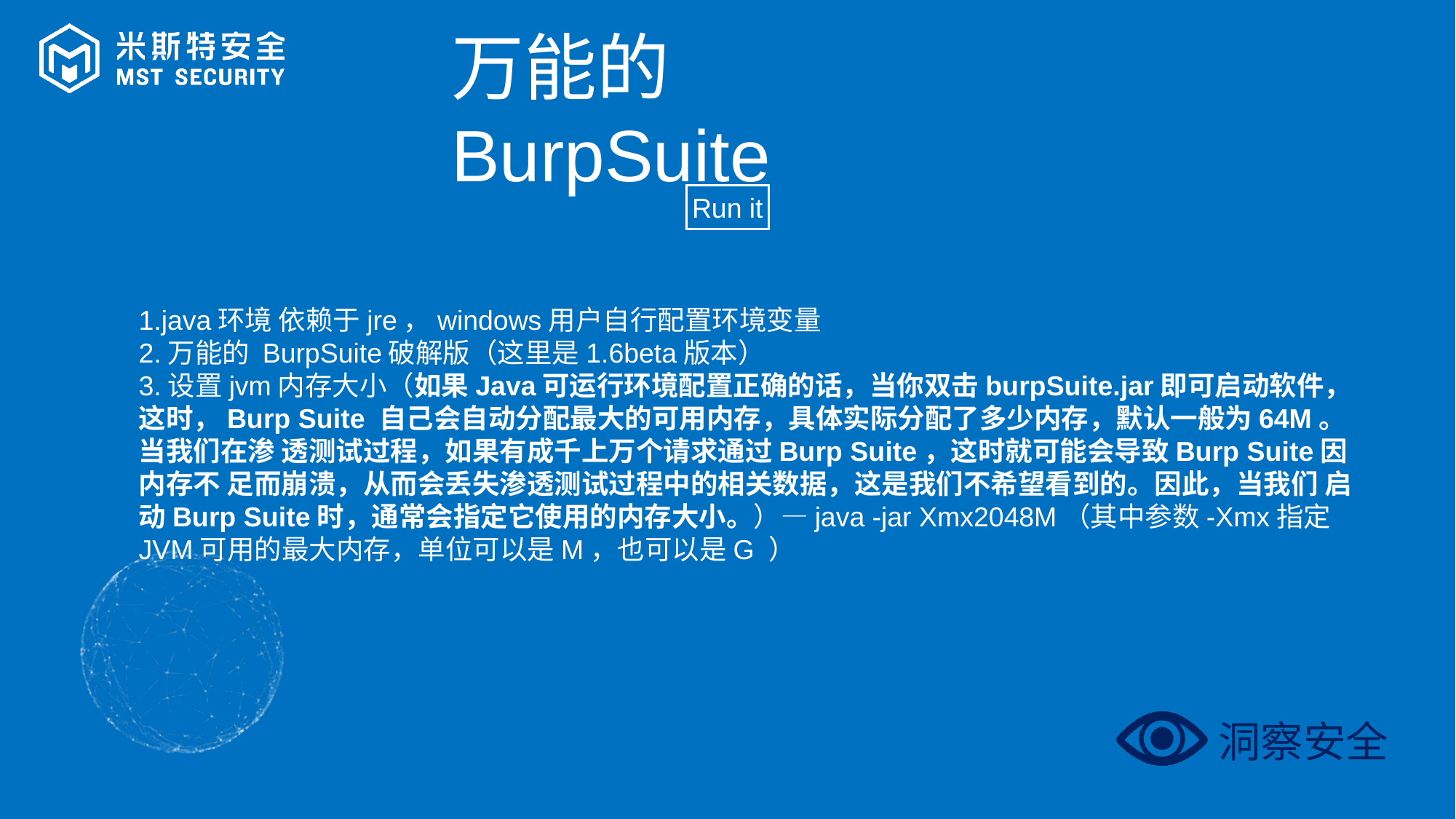

万能的BurpSuite
Run it
1.java环境 依赖于jre，windows用户自行配置环境变量
2.万能的 BurpSuite破解版（这里是1.6beta版本）
3.设置jvm内存大小（如果Java可运行环境配置正确的话，当你双击burpSuite.jar即可启动软件，这时，Burp Suite 自己会自动分配最大的可用内存，具体实际分配了多少内存，默认一般为64M。当我们在渗 透测试过程，如果有成千上万个请求通过Burp Suite，这时就可能会导致Burp Suite因内存不 足而崩溃，从而会丢失渗透测试过程中的相关数据，这是我们不希望看到的。因此，当我们 启动Burp Suite时，通常会指定它使用的内存大小。）—java -jar Xmx2048M（其中参数-Xmx指定JVM可用的最大内存，单位可以是M，也可以是G ）